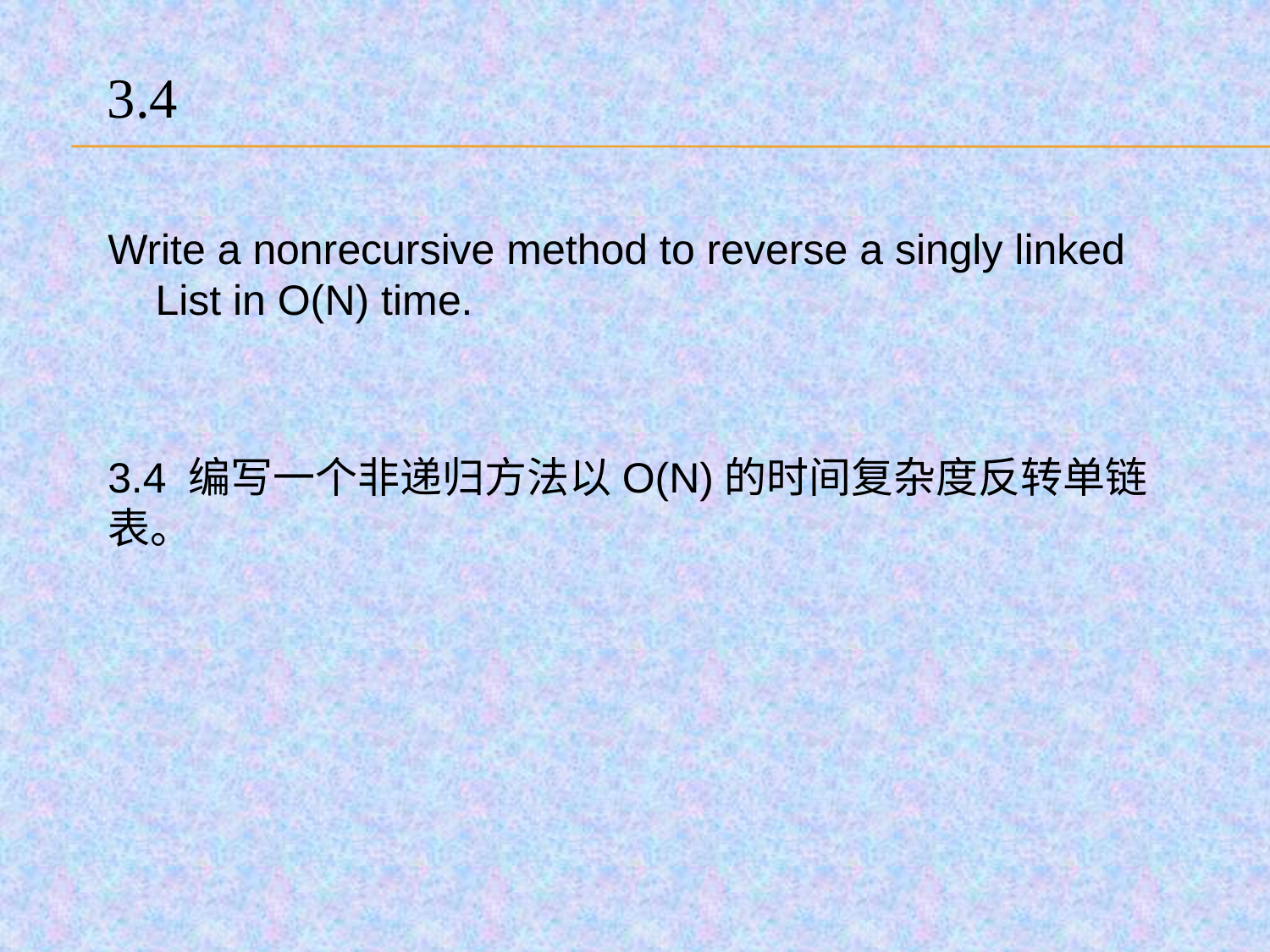

3.4
Write a nonrecursive method to reverse a singly linked List in O(N) time.

3.4 编写一个非递归方法以O(N)的时间复杂度反转单链表。